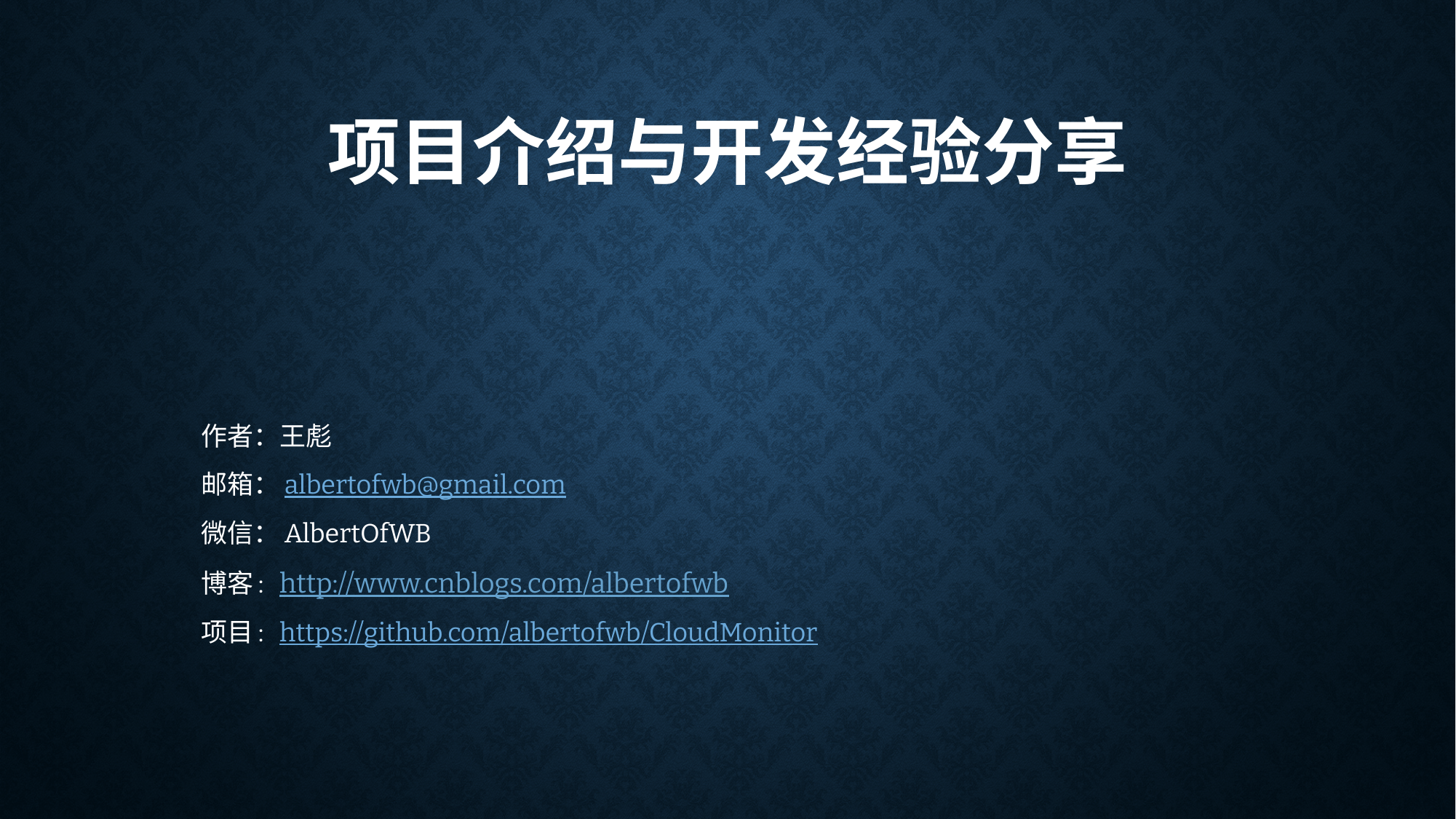

# 项目介绍与开发经验分享
作者：王彪
邮箱：albertofwb@gmail.com
微信：AlbertOfWB
博客:   http://www.cnblogs.com/albertofwb
项目:   https://github.com/albertofwb/CloudMonitor